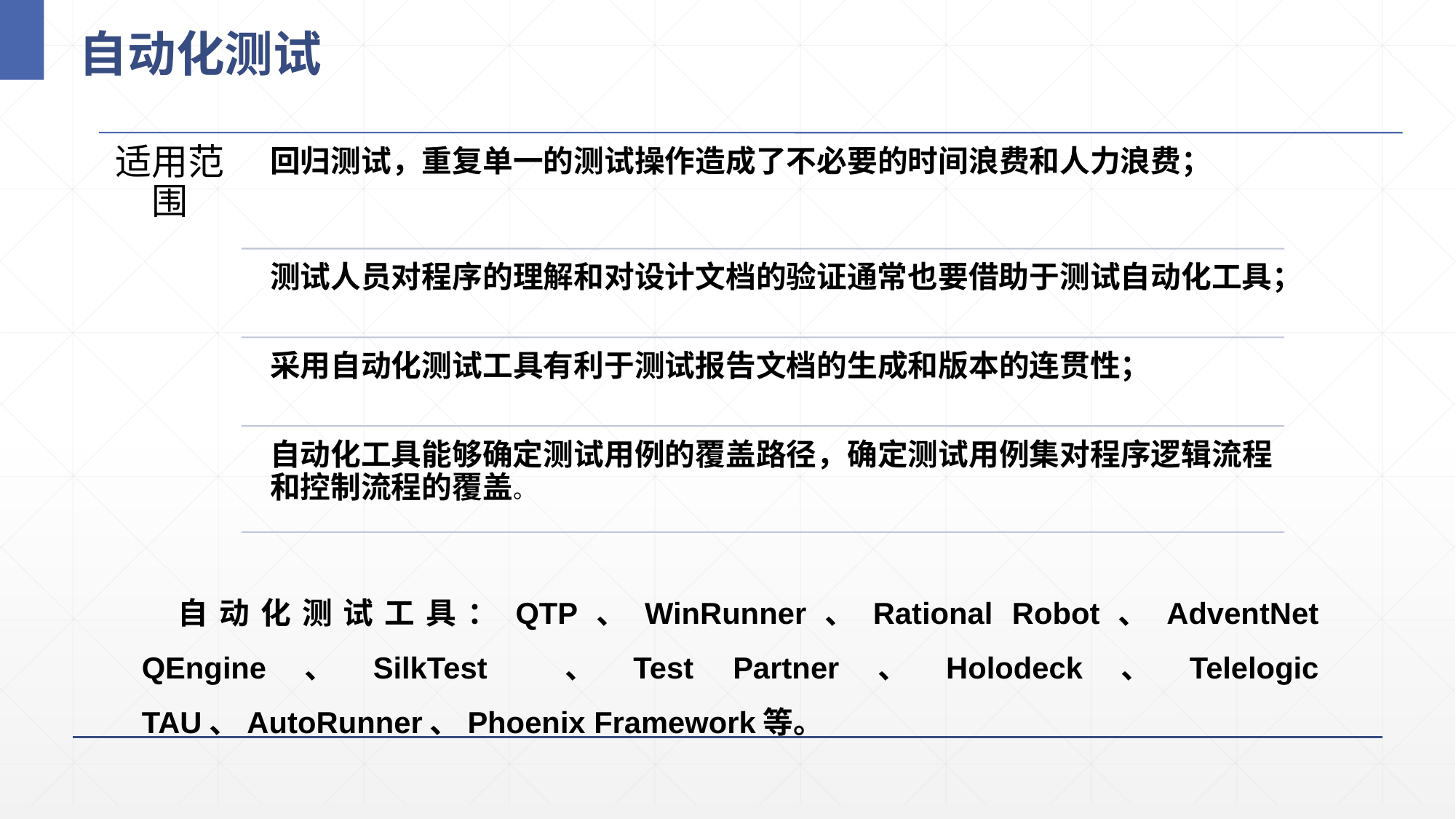

# 自动化测试

适用范围
回归测试，重复单一的测试操作造成了不必要的时间浪费和人力浪费；
测试人员对程序的理解和对设计文档的验证通常也要借助于测试自动化工具；
采用自动化测试工具有利于测试报告文档的生成和版本的连贯性；
自动化工具能够确定测试用例的覆盖路径，确定测试用例集对程序逻辑流程和控制流程的覆盖。
自动化测试工具：QTP、WinRunner、Rational Robot、AdventNet QEngine、SilkTest 、Test Partner、Holodeck、Telelogic TAU、AutoRunner、Phoenix Framework等。